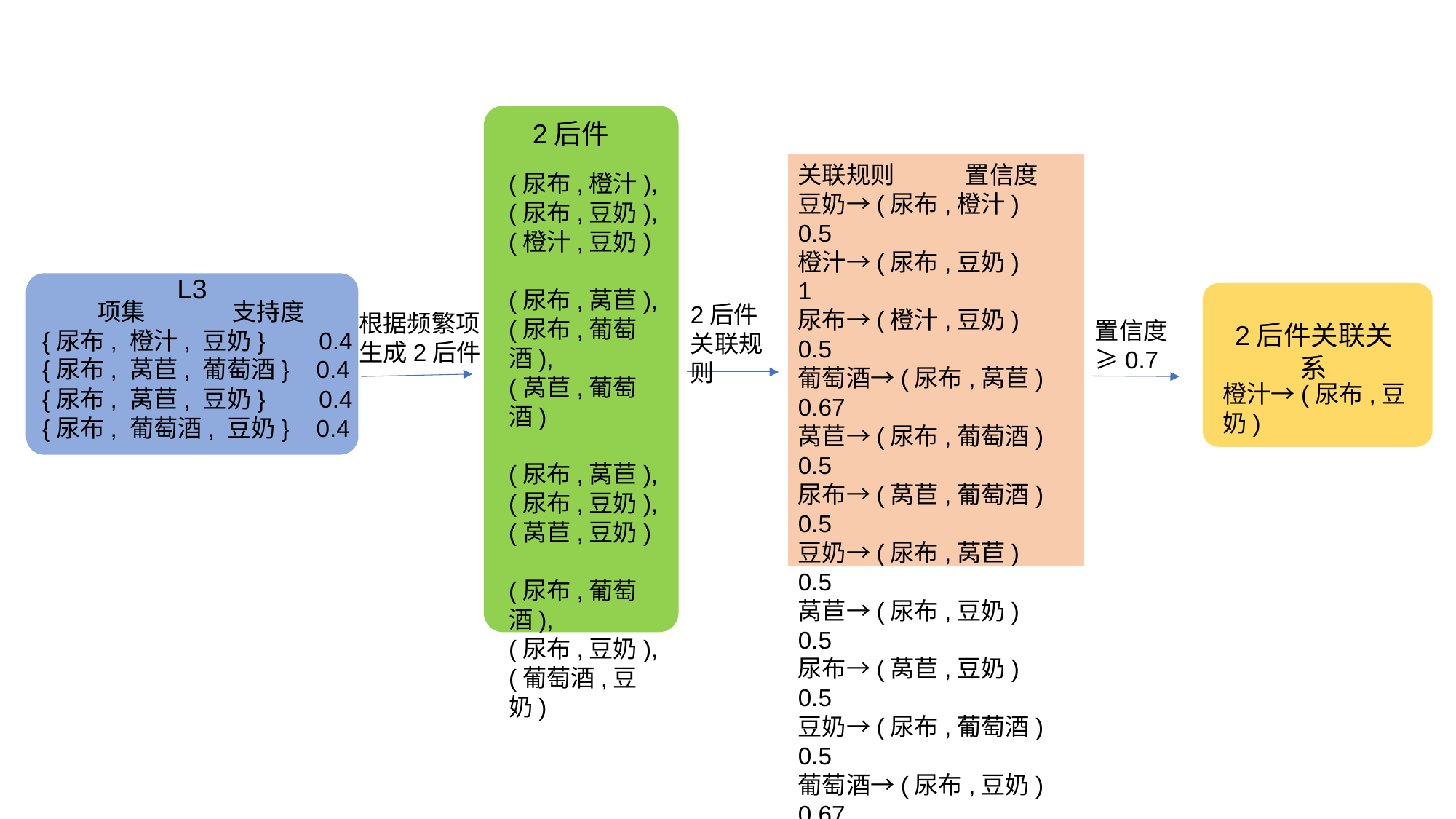

2后件

关联规则             置信度
豆奶→(尿布,橙汁)     0.5
橙汁→(尿布,豆奶)     1
尿布→(橙汁,豆奶)     0.5
葡萄酒→(尿布,莴苣) 0.67
莴苣→(尿布,葡萄酒) 0.5
尿布→(莴苣,葡萄酒) 0.5
豆奶→(尿布,莴苣)     0.5
莴苣→(尿布,豆奶)     0.5
尿布→(莴苣,豆奶)     0.5
豆奶→(尿布,葡萄酒) 0.5
葡萄酒→(尿布,豆奶) 0.67
尿布→(葡萄酒,豆奶) 0.5
(尿布,橙汁),
(尿布,豆奶),
(橙汁,豆奶)

(尿布,莴苣),
(尿布,葡萄酒),
(莴苣,葡萄酒)

(尿布,莴苣),
(尿布,豆奶),
(莴苣,豆奶)

(尿布,葡萄酒),
(尿布,豆奶),
(葡萄酒,豆奶)
L3

         项集                支持度
{尿布, 橙汁, 豆奶}        0.4
{尿布, 莴苣, 葡萄酒}    0.4
{尿布, 莴苣, 豆奶}        0.4
{尿布, 葡萄酒, 豆奶}    0.4
2后件关联规则
根据频繁项生成2后件
置信度≥0.7
2后件关联关系
橙汁→(尿布,豆奶)